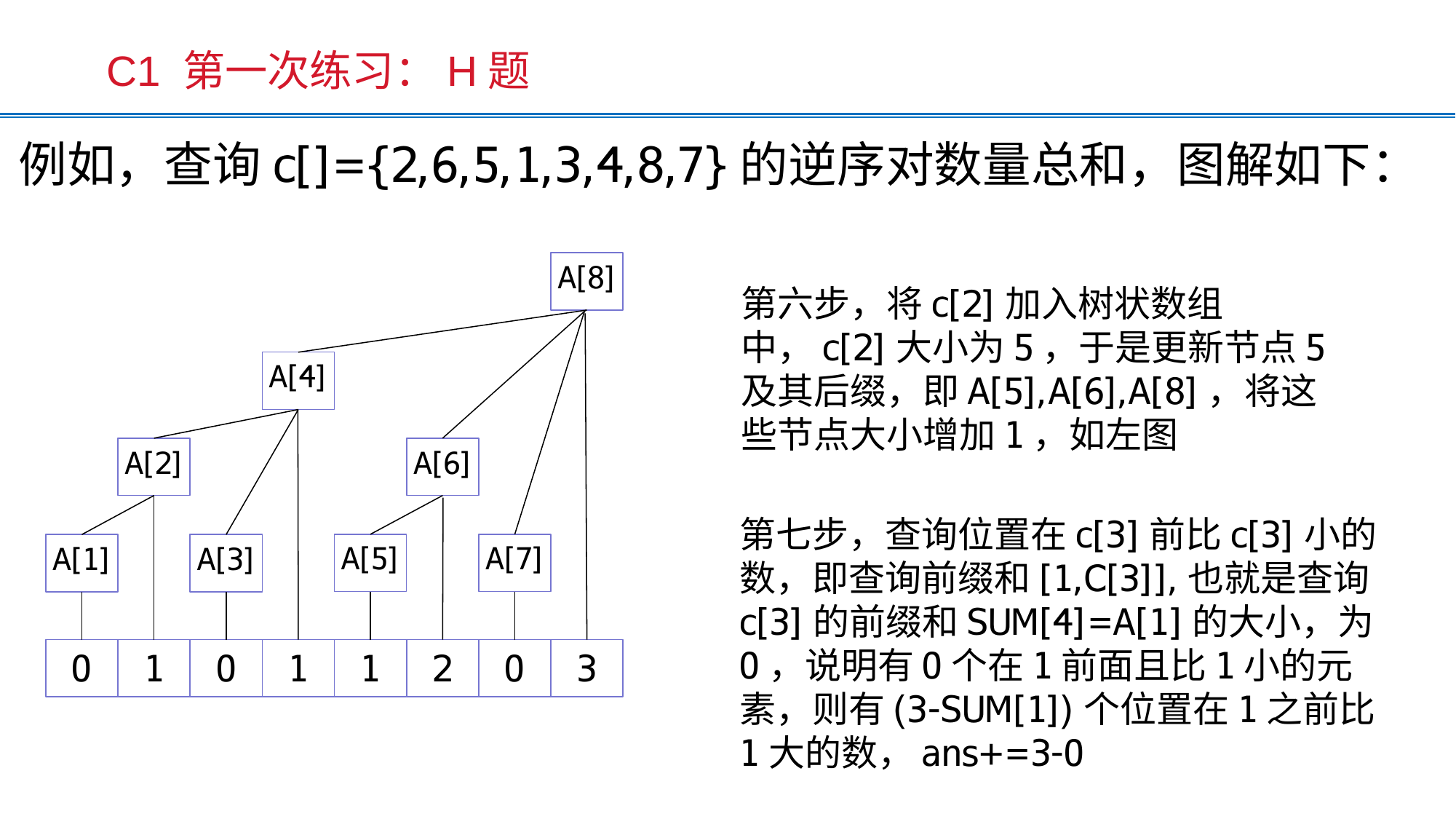

C1 第一次练习：H题

例如，查询c[]={2,6,5,1,3,4,8,7}的逆序对数量总和，图解如下：
A[8]
第六步，将c[2]加入树状数组中，c[2]大小为5，于是更新节点5及其后缀，即A[5],A[6],A[8]，将这些节点大小增加1，如左图
A[4]
A[2]
A[6]
第七步，查询位置在c[3]前比c[3]小的数，即查询前缀和[1,C[3]],也就是查询c[3]的前缀和SUM[4]=A[1]的大小，为0，说明有0个在1前面且比1小的元素，则有(3-SUM[1])个位置在1之前比1大的数，ans+=3-0
A[5]
A[7]
A[1]
A[3]
0
1
0
1
1
2
0
3